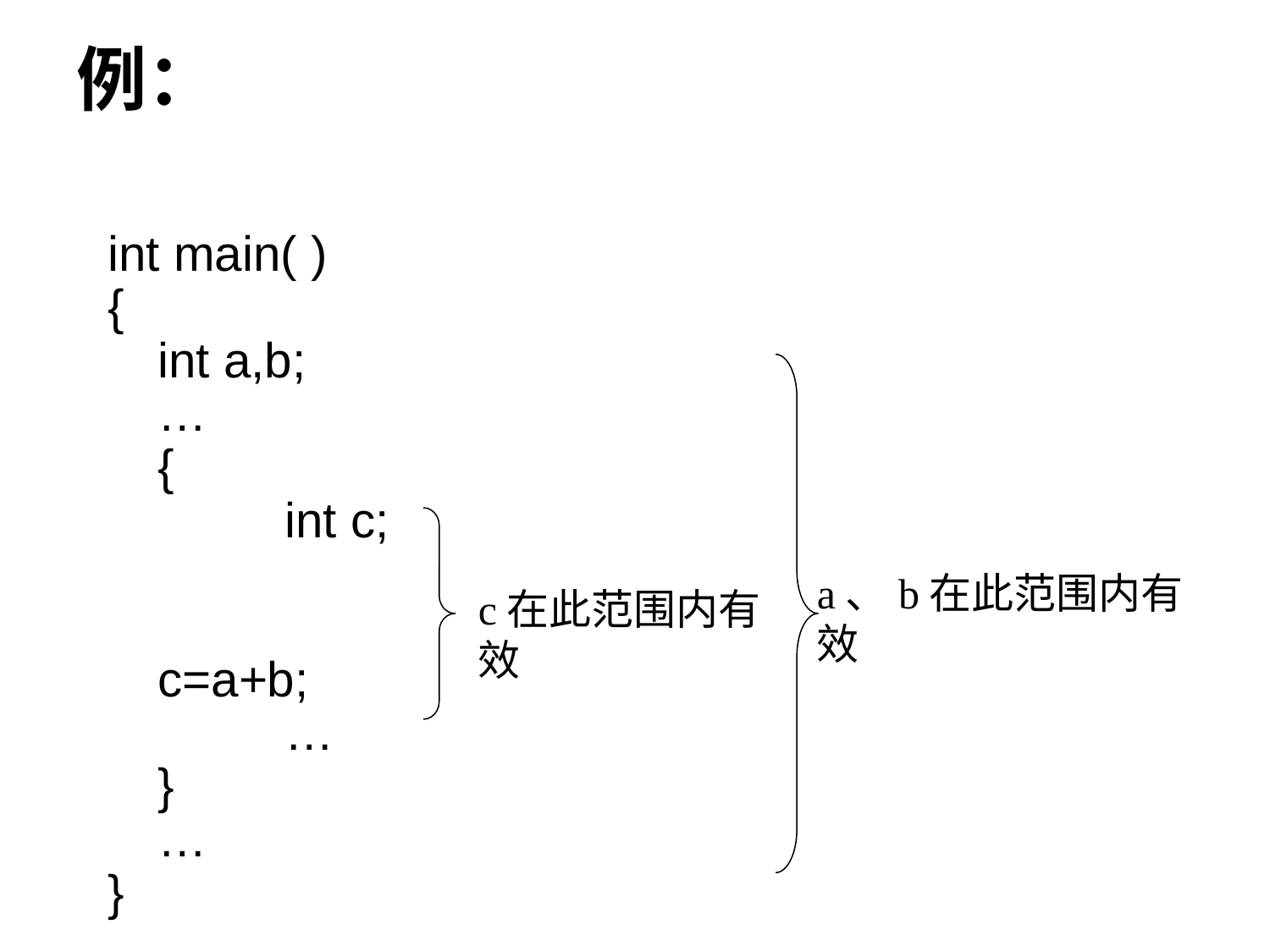

# 例：
int main( )
{
	int a,b;
	…
	{
		int c;

		c=a+b;
		…
	}
	…
}

a、b在此范围内有效
c在此范围内有效